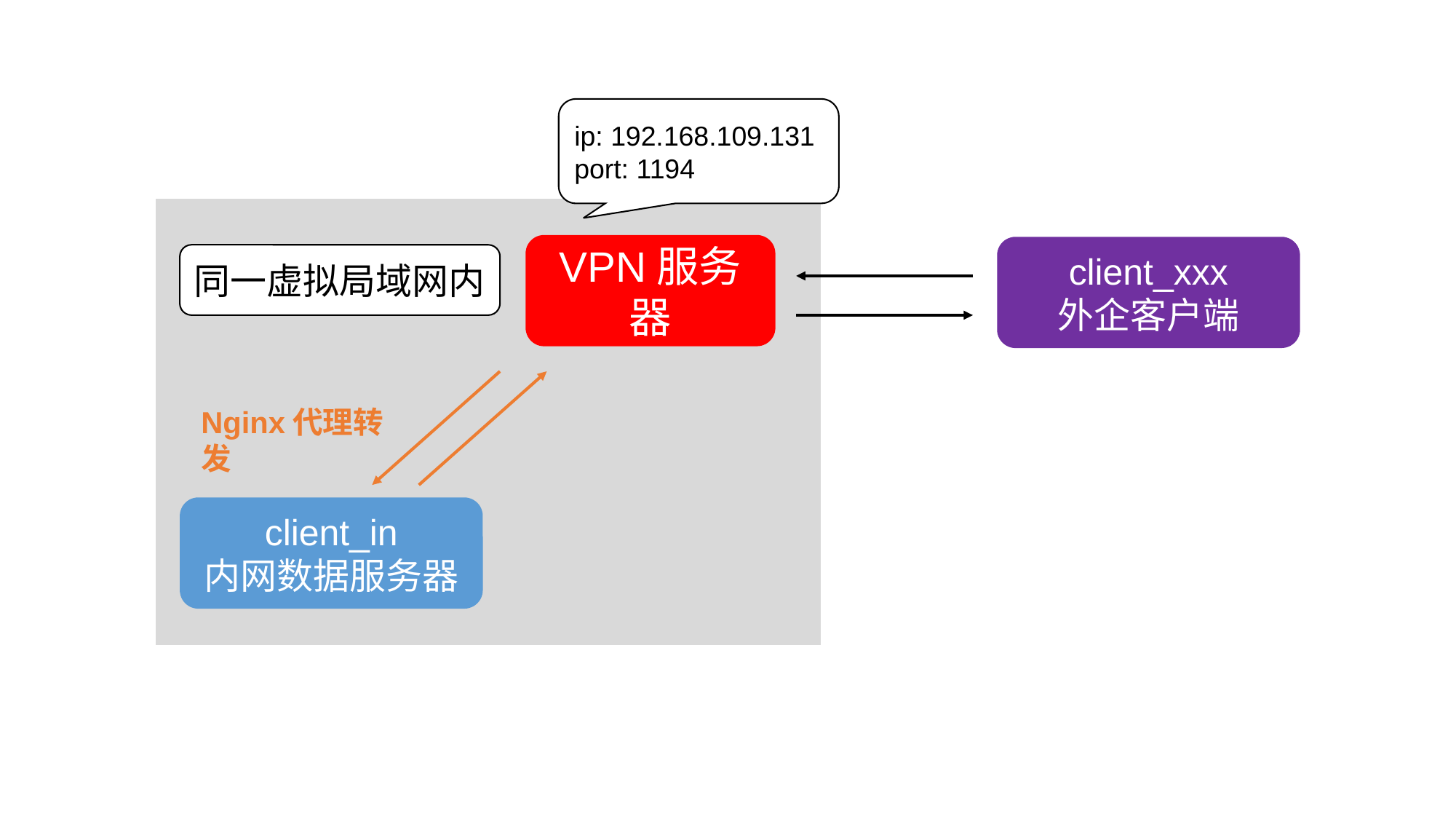

ip: 192.168.109.131
port: 1194

VPN服务器
client_xxx
外企客户端
同一虚拟局域网内
Nginx代理转发
client_in
内网数据服务器